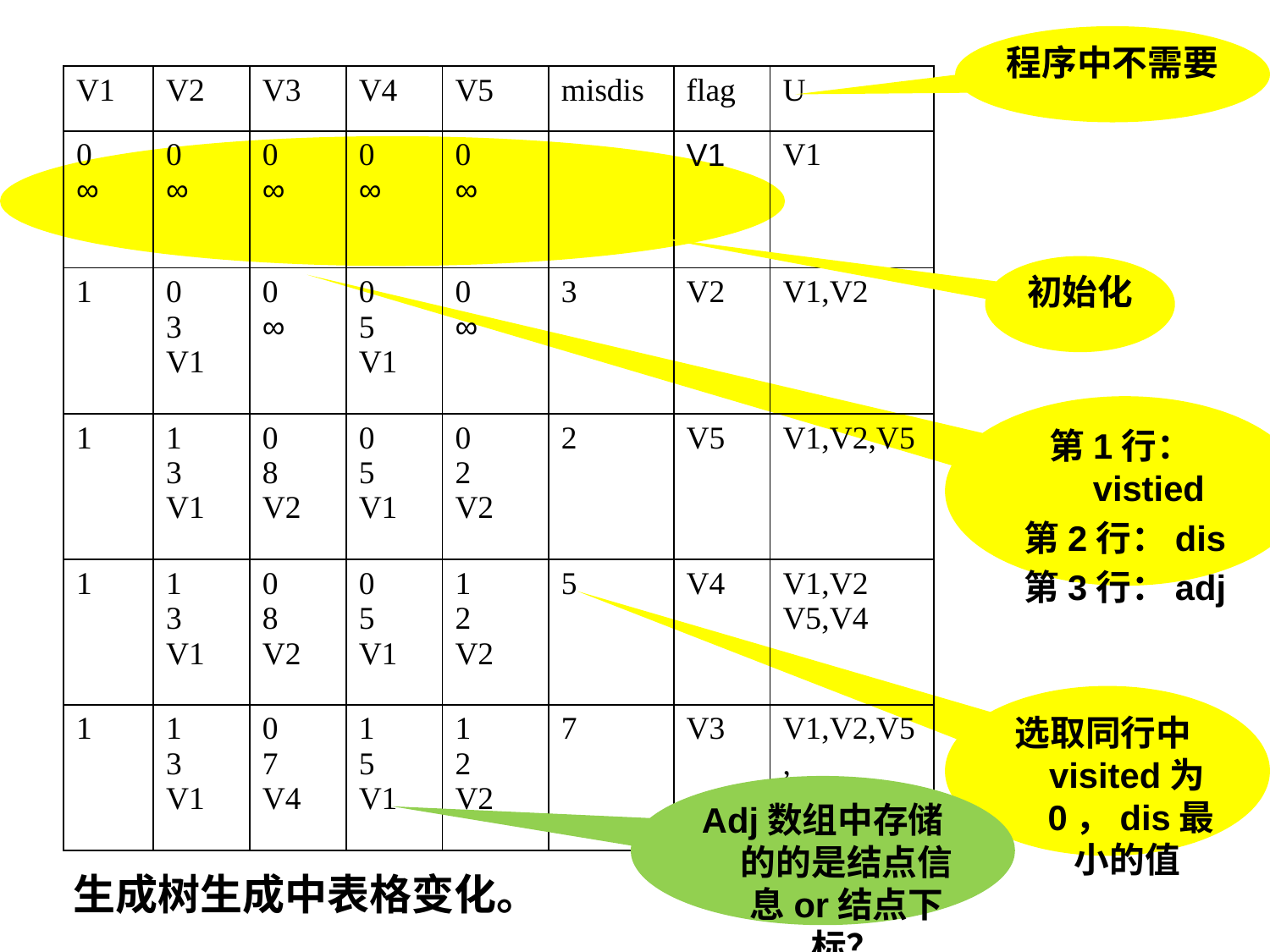

程序中不需要
| V1 | V2 | V3 | V4 | V5 | misdis | flag | U |
| --- | --- | --- | --- | --- | --- | --- | --- |
| 0 ∞ | 0 ∞ | 0 ∞ | 0 ∞ | 0 ∞ |  | V1 | V1 |
| 1 | 0 3 V1 | 0 ∞ | 0 5 V1 | 0 ∞ | 3 | V2 | V1,V2 |
| 1 | 1 3 V1 | 0 8 V2 | 0 5 V1 | 0 2 V2 | 2 | V5 | V1,V2,V5 |
| 1 | 1 3 V1 | 0 8 V2 | 0 5 V1 | 1 2 V2 | 5 | V4 | V1,V2 V5,V4 |
| 1 | 1 3 V1 | 0 7 V4 | 1 5 V1 | 1 2 V2 | 7 | V3 | V1,V2,V5, V4,V3 |

初始化
第1行：vistied
第2行：dis
第3行：adj
选取同行中visited为0，dis最小的值
Adj数组中存储的的是结点信息or结点下标？
生成树生成中表格变化。